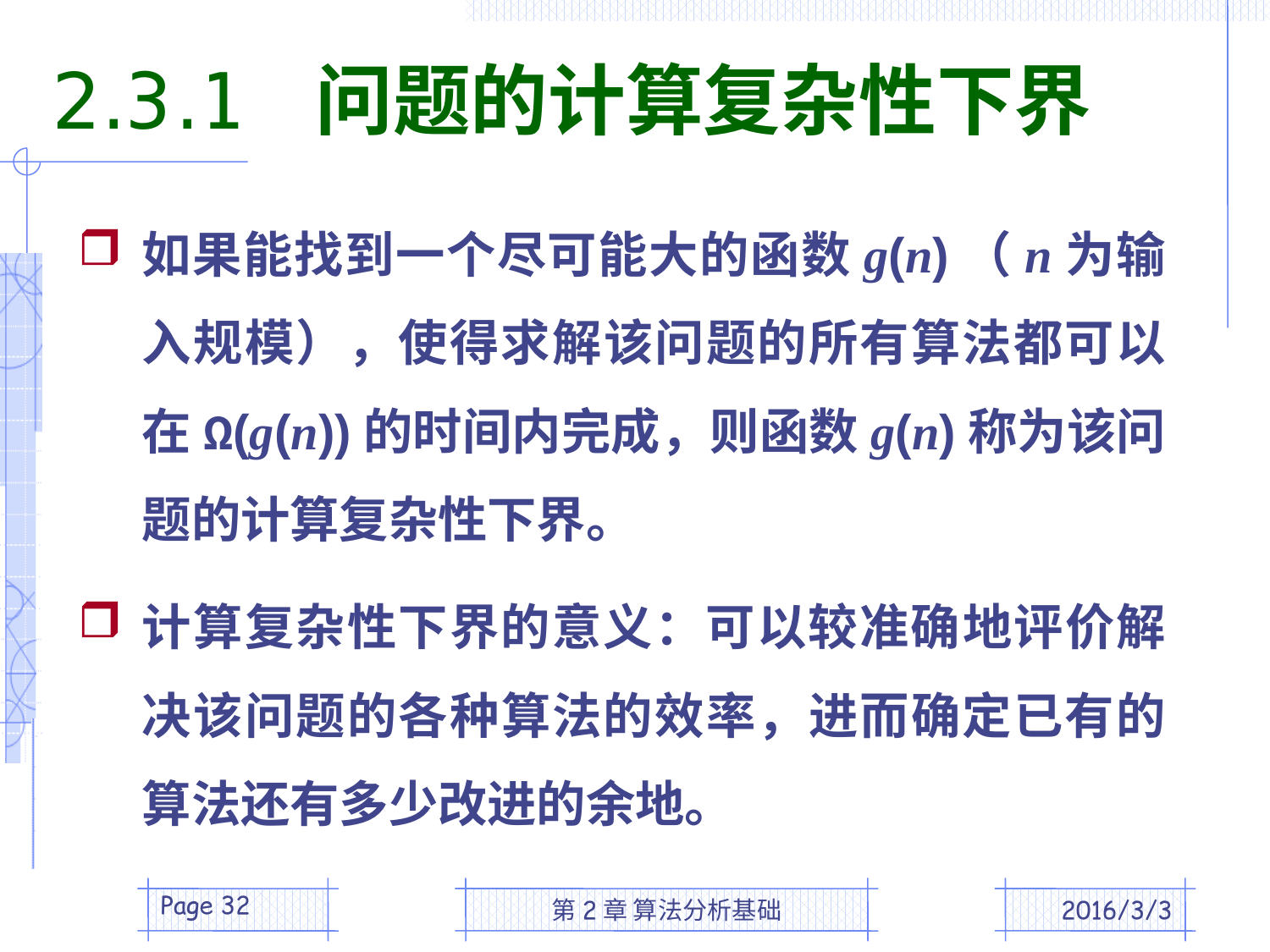

2.3.1  问题的计算复杂性下界
如果能找到一个尽可能大的函数g(n)（n为输入规模），使得求解该问题的所有算法都可以在Ω(g(n))的时间内完成，则函数g(n)称为该问题的计算复杂性下界。
计算复杂性下界的意义：可以较准确地评价解决该问题的各种算法的效率，进而确定已有的算法还有多少改进的余地。

Page 32
第2章 算法分析基础
2016/3/3